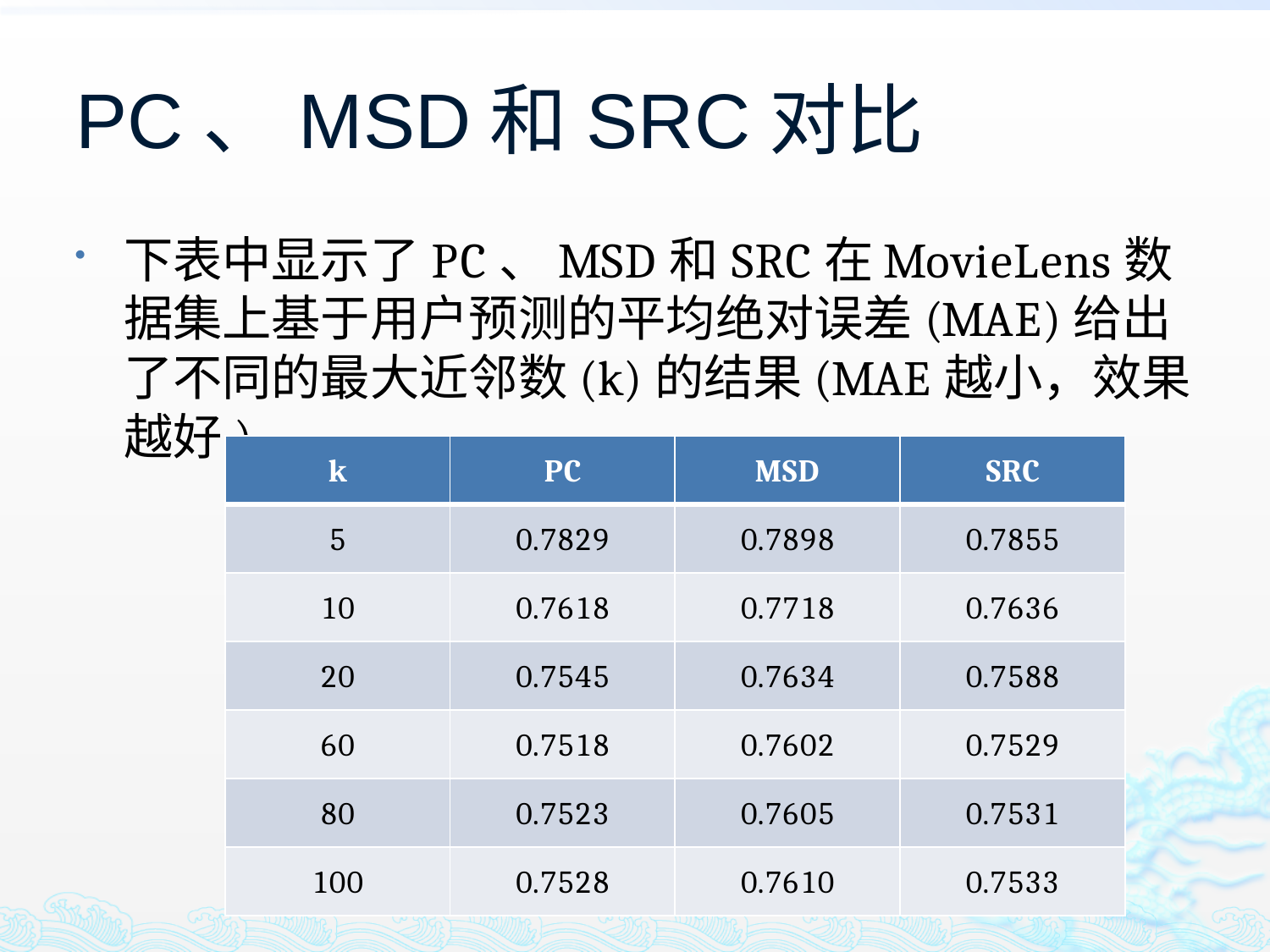

# PC、MSD和SRC对比
下表中显示了PC、MSD和SRC在MovieLens数据集上基于用户预测的平均绝对误差(MAE)给出了不同的最大近邻数(k)的结果(MAE越小，效果越好)。
| k | PC | MSD | SRC |
| --- | --- | --- | --- |
| 5 | 0.7829 | 0.7898 | 0.7855 |
| 10 | 0.7618 | 0.7718 | 0.7636 |
| 20 | 0.7545 | 0.7634 | 0.7588 |
| 60 | 0.7518 | 0.7602 | 0.7529 |
| 80 | 0.7523 | 0.7605 | 0.7531 |
| 100 | 0.7528 | 0.7610 | 0.7533 |